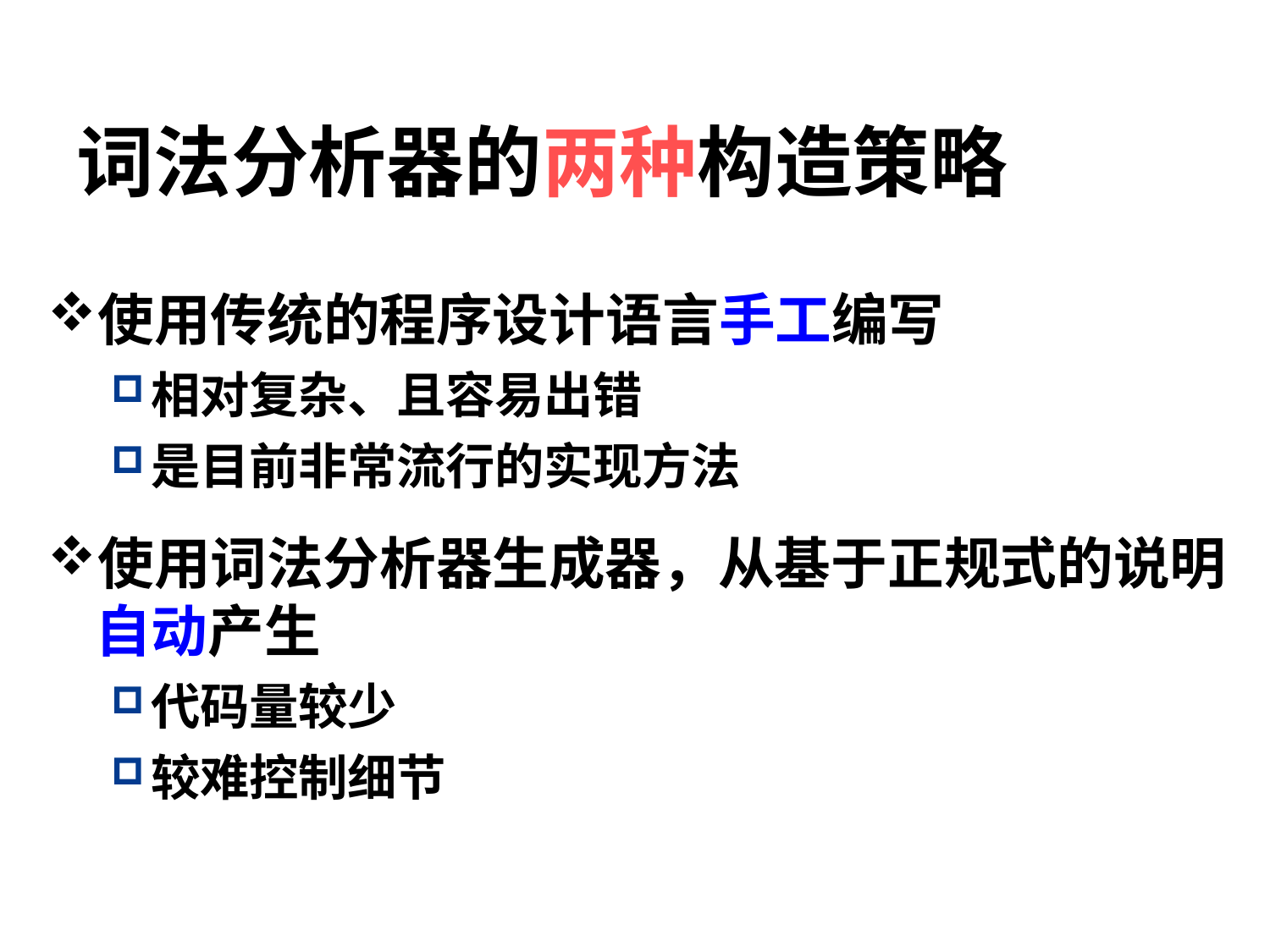

# 词法分析器的两种构造策略
使用传统的程序设计语言手工编写
相对复杂、且容易出错
是目前非常流行的实现方法
使用词法分析器生成器，从基于正规式的说明 自动产生
代码量较少
较难控制细节